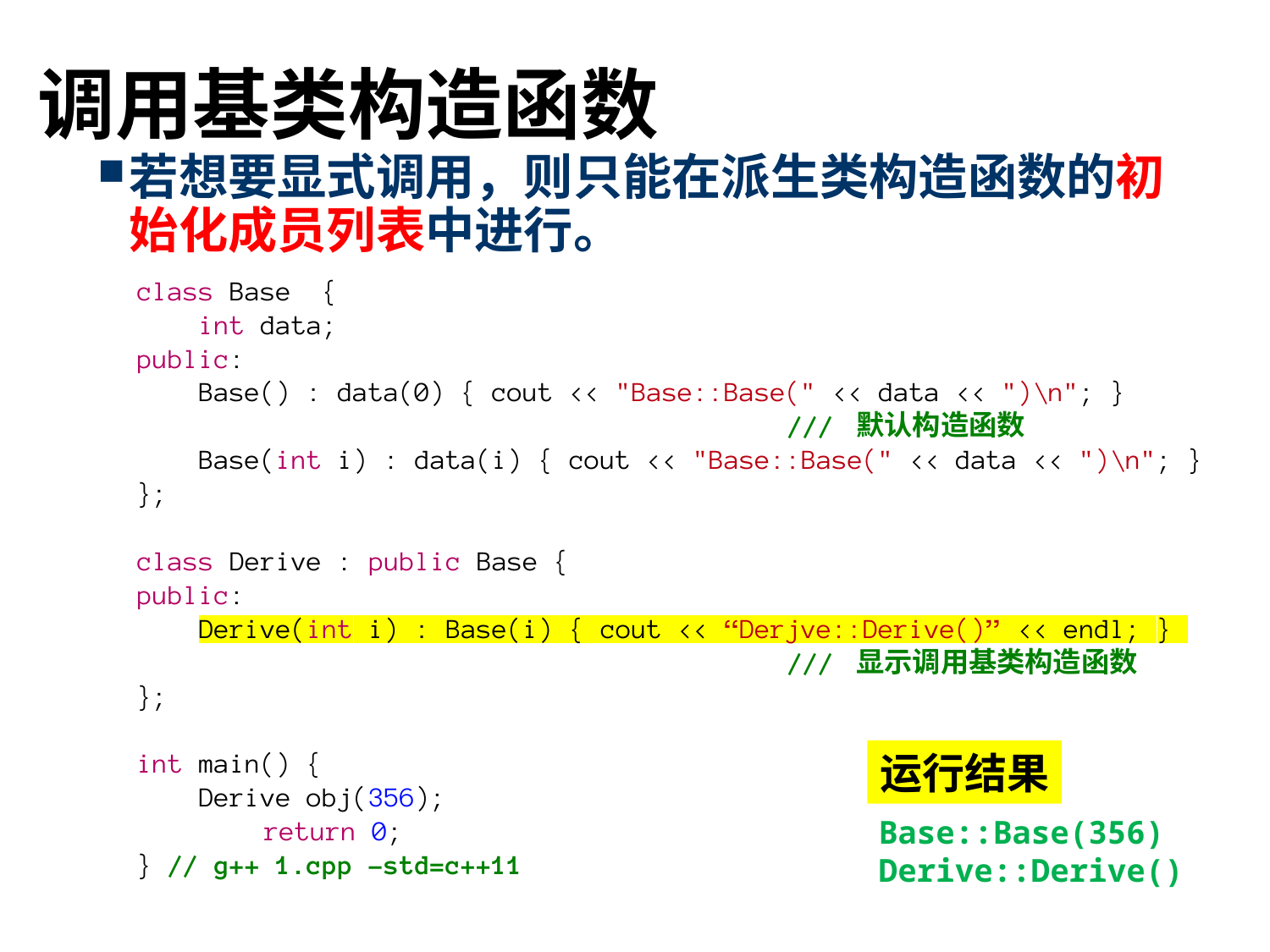

# 调用基类构造函数
若想要显式调用，则只能在派生类构造函数的初始化成员列表中进行。
class Base  {
    int data;
public:
    Base() : data(0) { cout << "Base::Base(" << data << ")\n"; }
					 /// 默认构造函数
    Base(int i) : data(i) { cout << "Base::Base(" << data << ")\n"; }
};

class Derive : public Base {
public:
    Derive(int i) : Base(i) { cout << “Derjve::Derive()” << endl; }
					 /// 显示调用基类构造函数
};

int main() {
    Derive obj(356);
	return 0;
} // g++ 1.cpp -std=c++11
运行结果
Base::Base(356)
Derive::Derive()